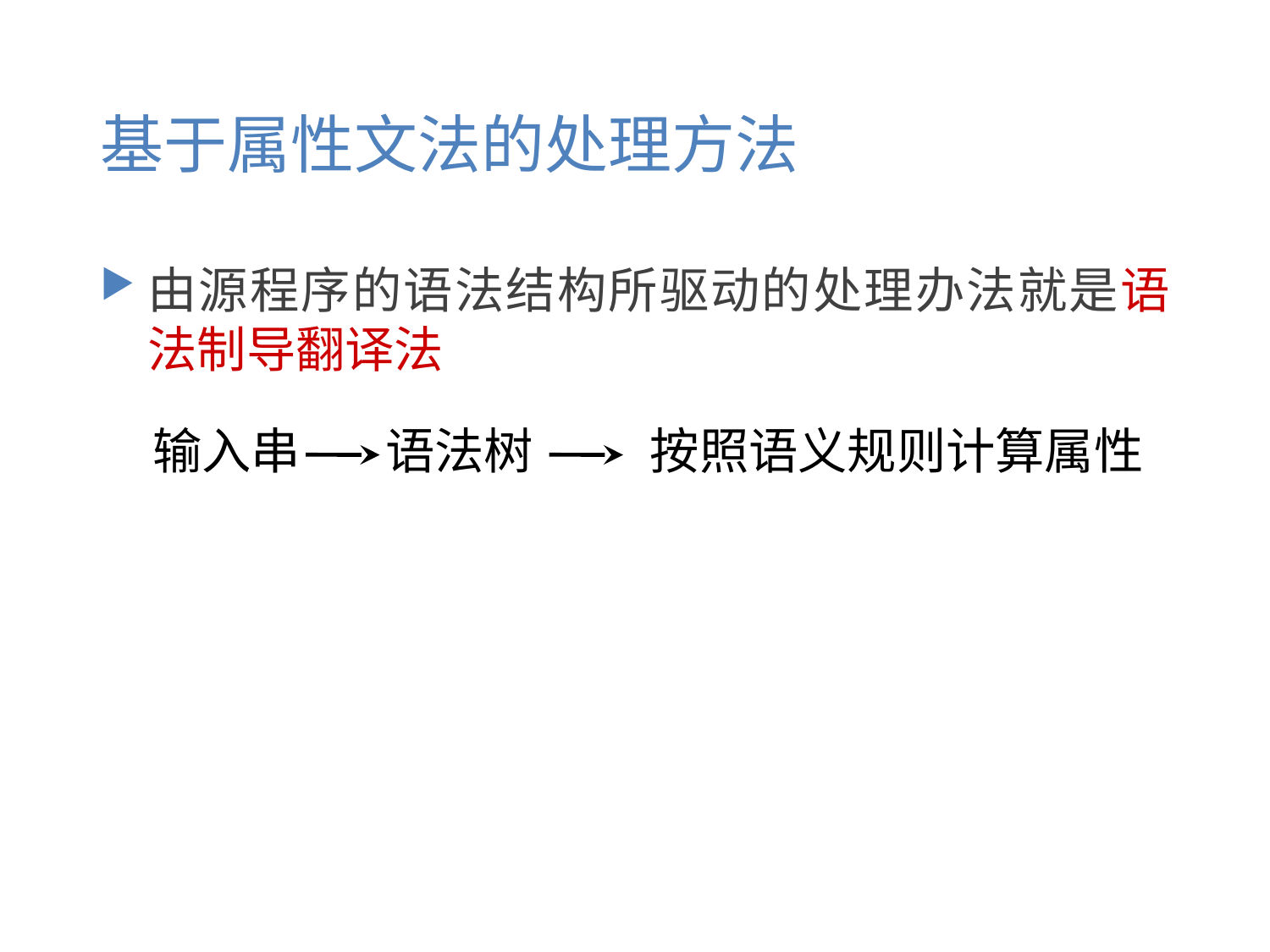

# 基于属性文法的处理方法
由源程序的语法结构所驱动的处理办法就是语法制导翻译法
输入串
语法树
按照语义规则计算属性